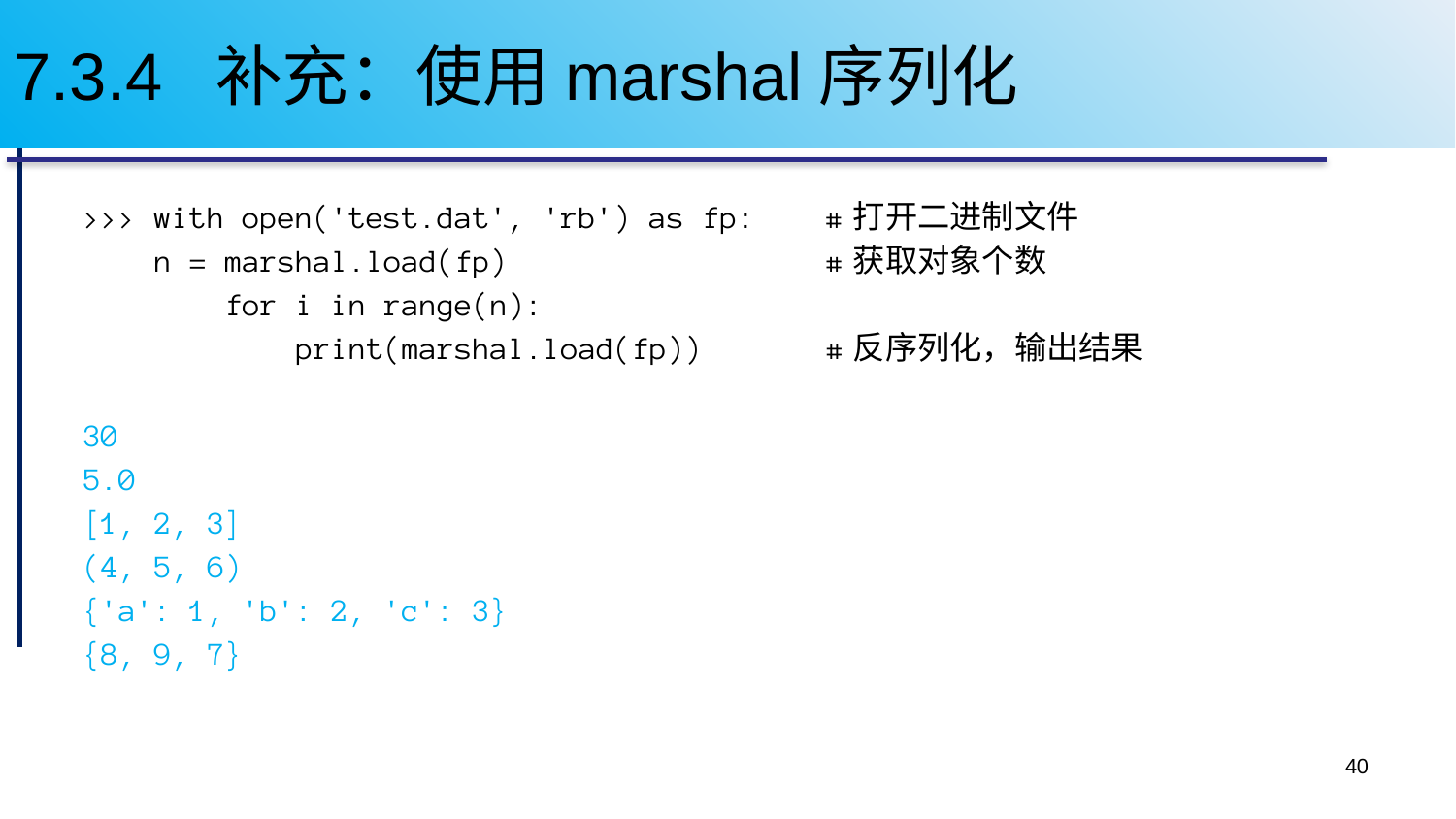

# 7.3.4  补充：使用marshal序列化
>>> with open('test.dat', 'rb') as fp:    #打开二进制文件
    n = marshal.load(fp)                  #获取对象个数
        for i in range(n):
            print(marshal.load(fp))       #反序列化，输出结果

30
5.0
[1, 2, 3]
(4, 5, 6)
{'a': 1, 'b': 2, 'c': 3}
{8, 9, 7}
40